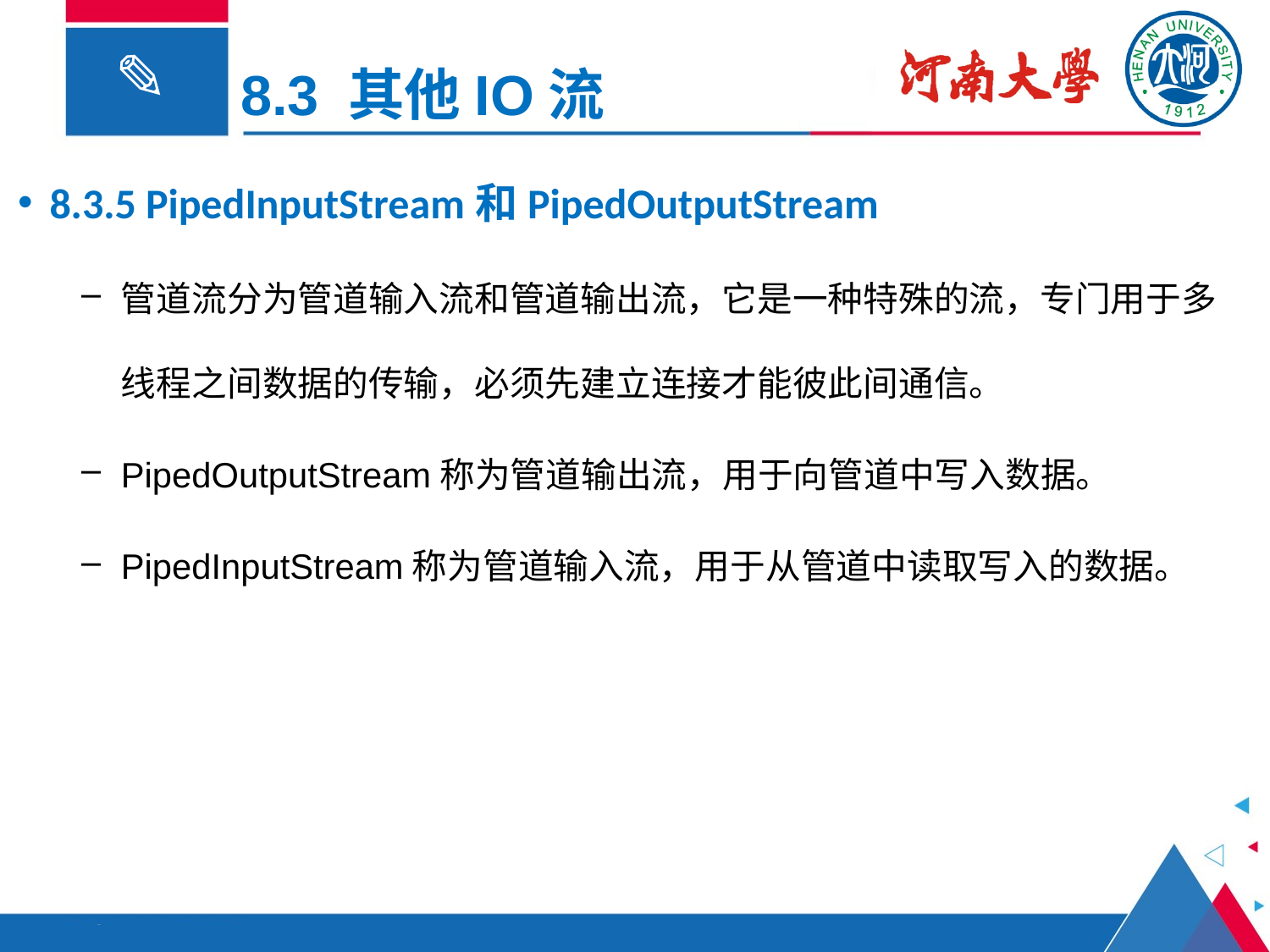

8.3 其他IO流
8.3.5 PipedInputStream和PipedOutputStream
管道流分为管道输入流和管道输出流，它是一种特殊的流，专门用于多线程之间数据的传输，必须先建立连接才能彼此间通信。
PipedOutputStream称为管道输出流，用于向管道中写入数据。
PipedInputStream称为管道输入流，用于从管道中读取写入的数据。